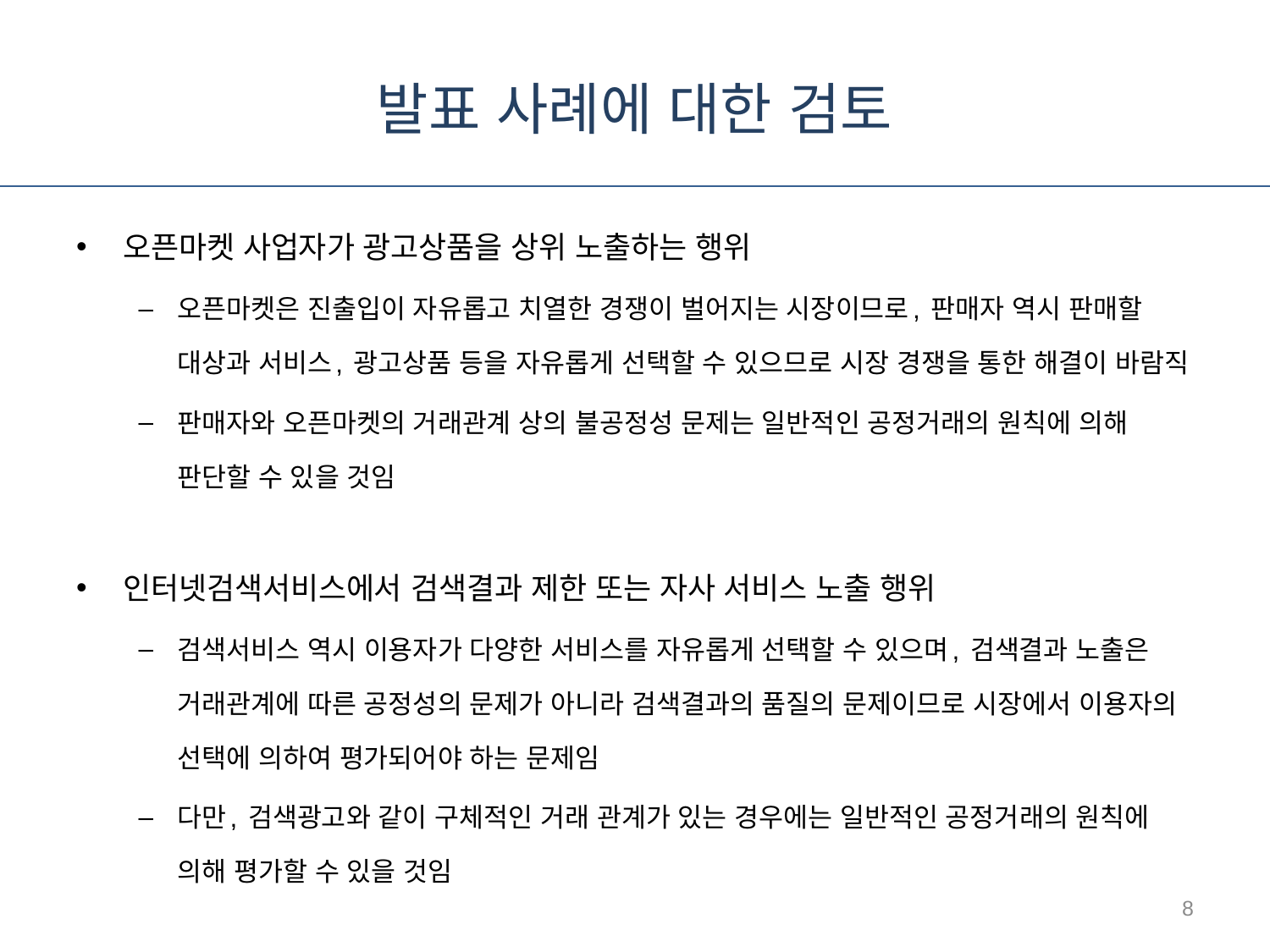

# 발표 사례에 대한 검토
오픈마켓 사업자가 광고상품을 상위 노출하는 행위
오픈마켓은 진출입이 자유롭고 치열한 경쟁이 벌어지는 시장이므로, 판매자 역시 판매할 대상과 서비스, 광고상품 등을 자유롭게 선택할 수 있으므로 시장 경쟁을 통한 해결이 바람직
판매자와 오픈마켓의 거래관계 상의 불공정성 문제는 일반적인 공정거래의 원칙에 의해 판단할 수 있을 것임

인터넷검색서비스에서 검색결과 제한 또는 자사 서비스 노출 행위
검색서비스 역시 이용자가 다양한 서비스를 자유롭게 선택할 수 있으며, 검색결과 노출은 거래관계에 따른 공정성의 문제가 아니라 검색결과의 품질의 문제이므로 시장에서 이용자의 선택에 의하여 평가되어야 하는 문제임
다만, 검색광고와 같이 구체적인 거래 관계가 있는 경우에는 일반적인 공정거래의 원칙에 의해 평가할 수 있을 것임

8